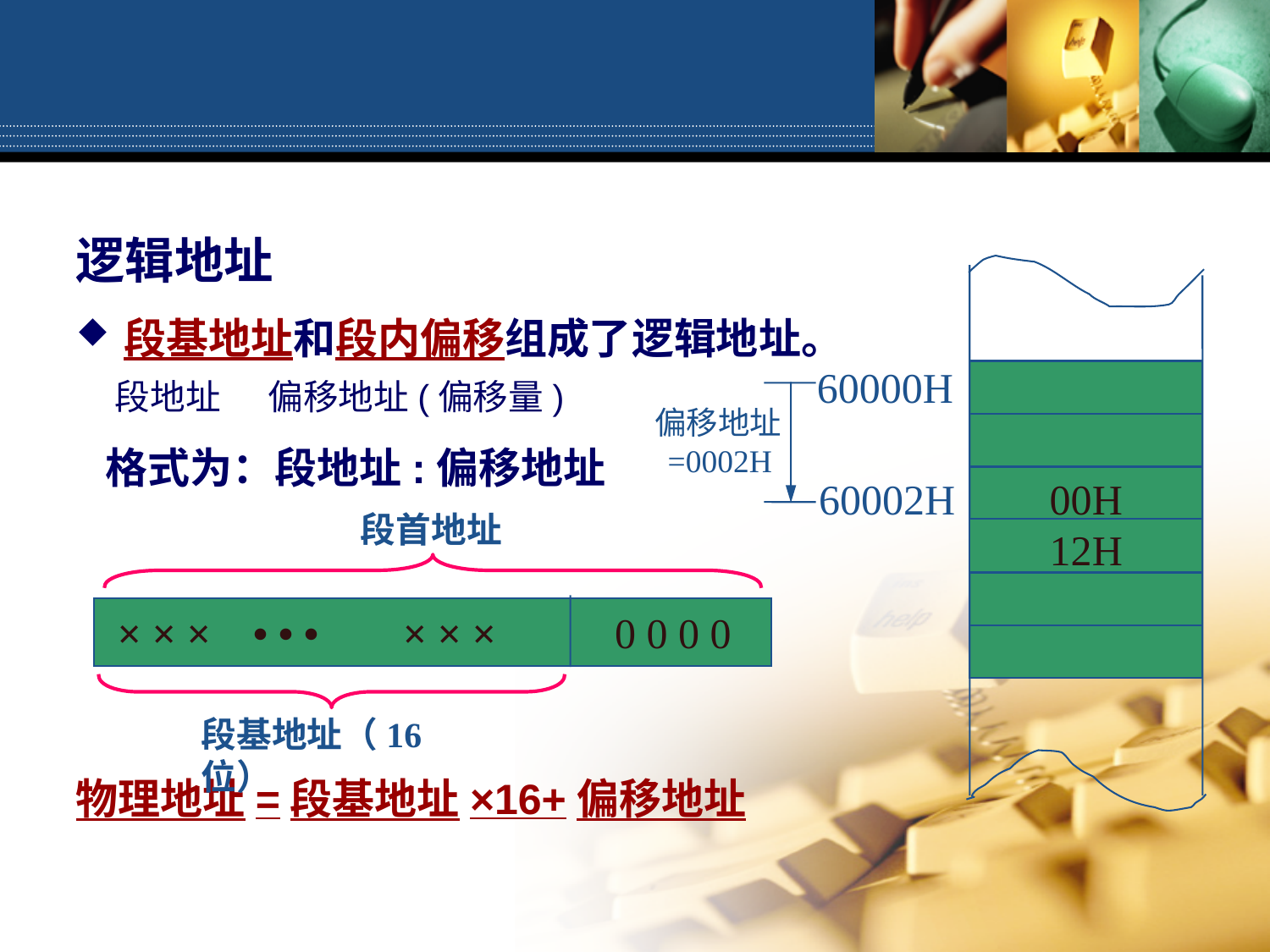

逻辑地址
段基地址和段内偏移组成了逻辑地址。
   段地址      偏移地址(偏移量)
  格式为：段地址:偏移地址

物理地址=段基地址×16+偏移地址

60000H

偏移地址=0002H

60002H
00H

段首地址

12H

× × ×    • • •
× × ×
0 0 0 0

段基地址（16位）